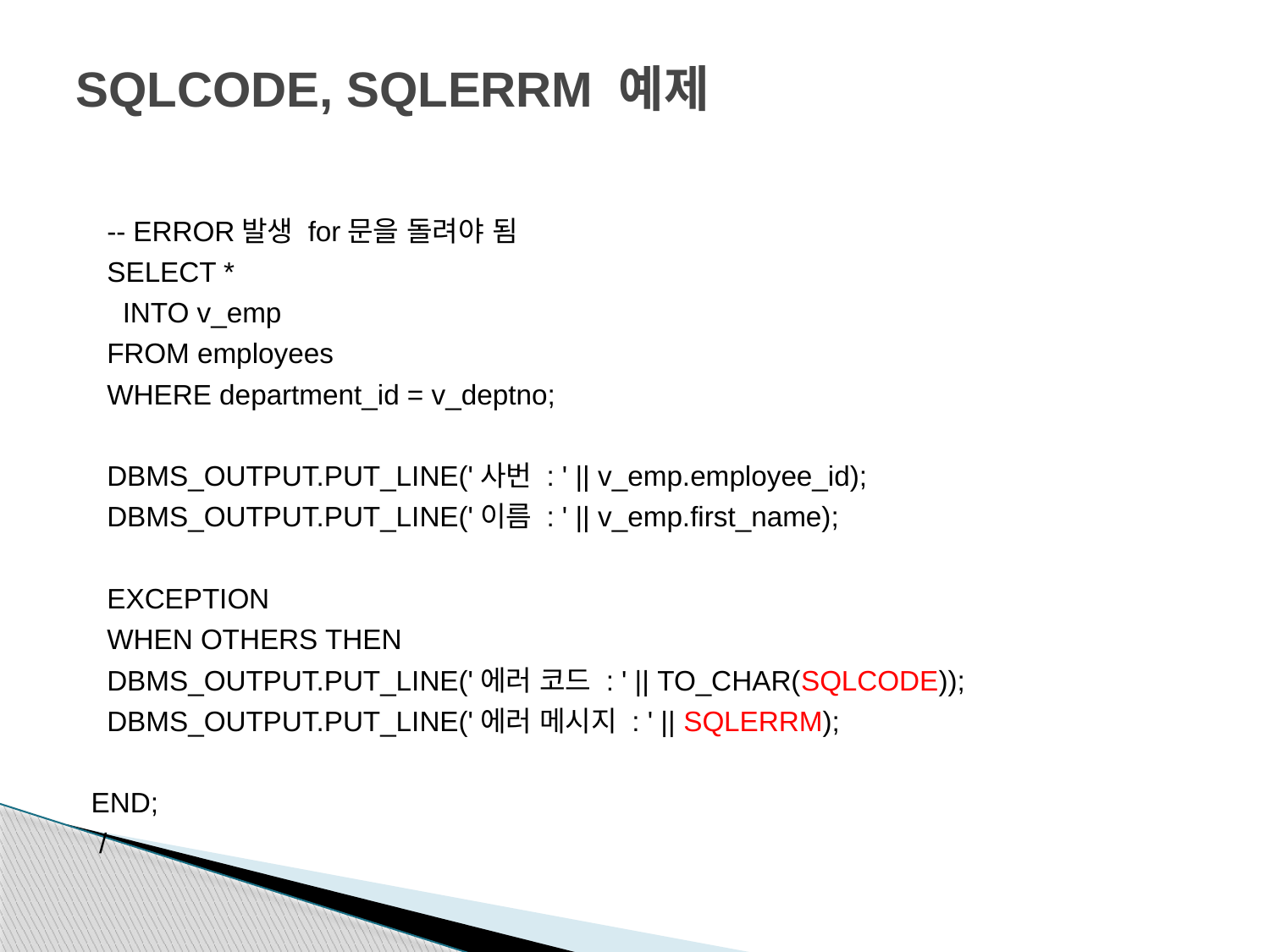

# SQLCODE, SQLERRM 예제

  -- ERROR발생 for문을 돌려야 됨
  SELECT *
    INTO v_emp
  FROM employees
  WHERE department_id = v_deptno;

  DBMS_OUTPUT.PUT_LINE('사번 : ' || v_emp.employee_id);
  DBMS_OUTPUT.PUT_LINE('이름 : ' || v_emp.first_name);

  EXCEPTION
  WHEN OTHERS THEN
  DBMS_OUTPUT.PUT_LINE('에러 코드 : ' || TO_CHAR(SQLCODE));
  DBMS_OUTPUT.PUT_LINE('에러 메시지 : ' || SQLERRM);

END;
 /